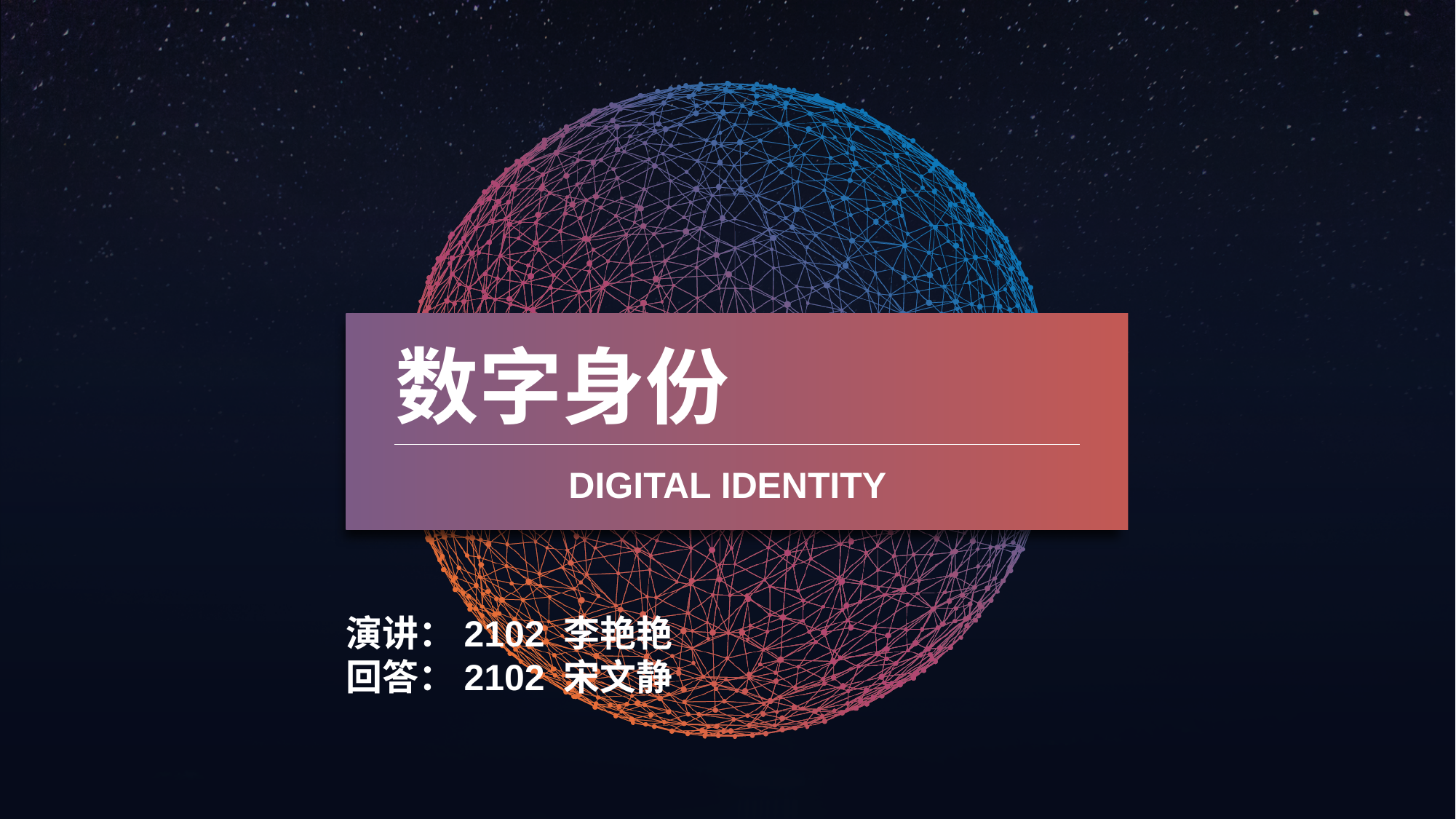

数字身份
DIGITAL IDENTITY
演讲：2102 李艳艳
回答：2102 宋文静